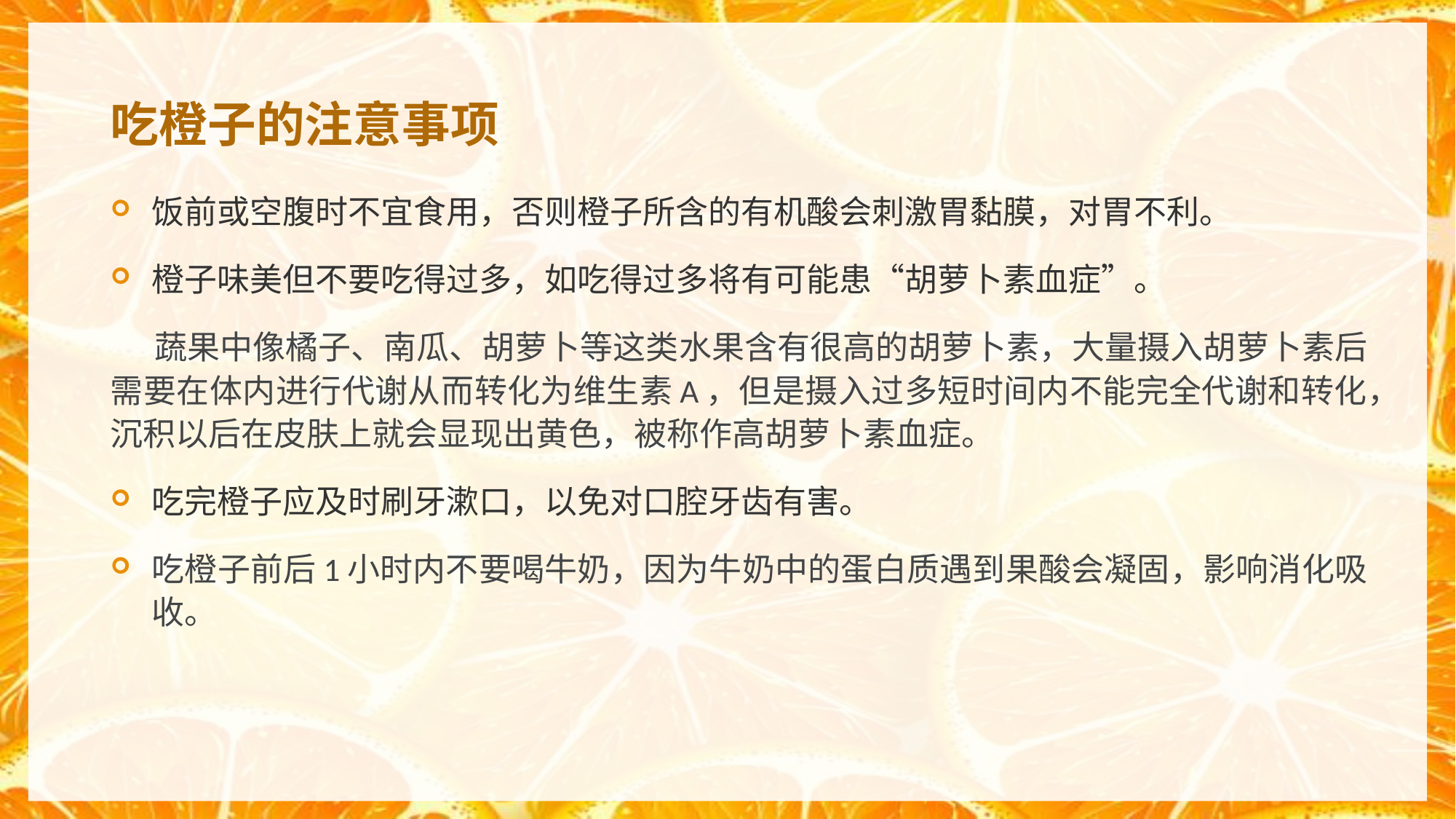

吃橙子的注意事项
饭前或空腹时不宜食用，否则橙子所含的有机酸会刺激胃黏膜，对胃不利。
橙子味美但不要吃得过多，如吃得过多将有可能患“胡萝卜素血症”。
     蔬果中像橘子、南瓜、胡萝卜等这类水果含有很高的胡萝卜素，大量摄入胡萝卜素后需要在体内进行代谢从而转化为维生素A，但是摄入过多短时间内不能完全代谢和转化，沉积以后在皮肤上就会显现出黄色，被称作高胡萝卜素血症。
吃完橙子应及时刷牙漱口，以免对口腔牙齿有害。
吃橙子前后1小时内不要喝牛奶，因为牛奶中的蛋白质遇到果酸会凝固，影响消化吸收。